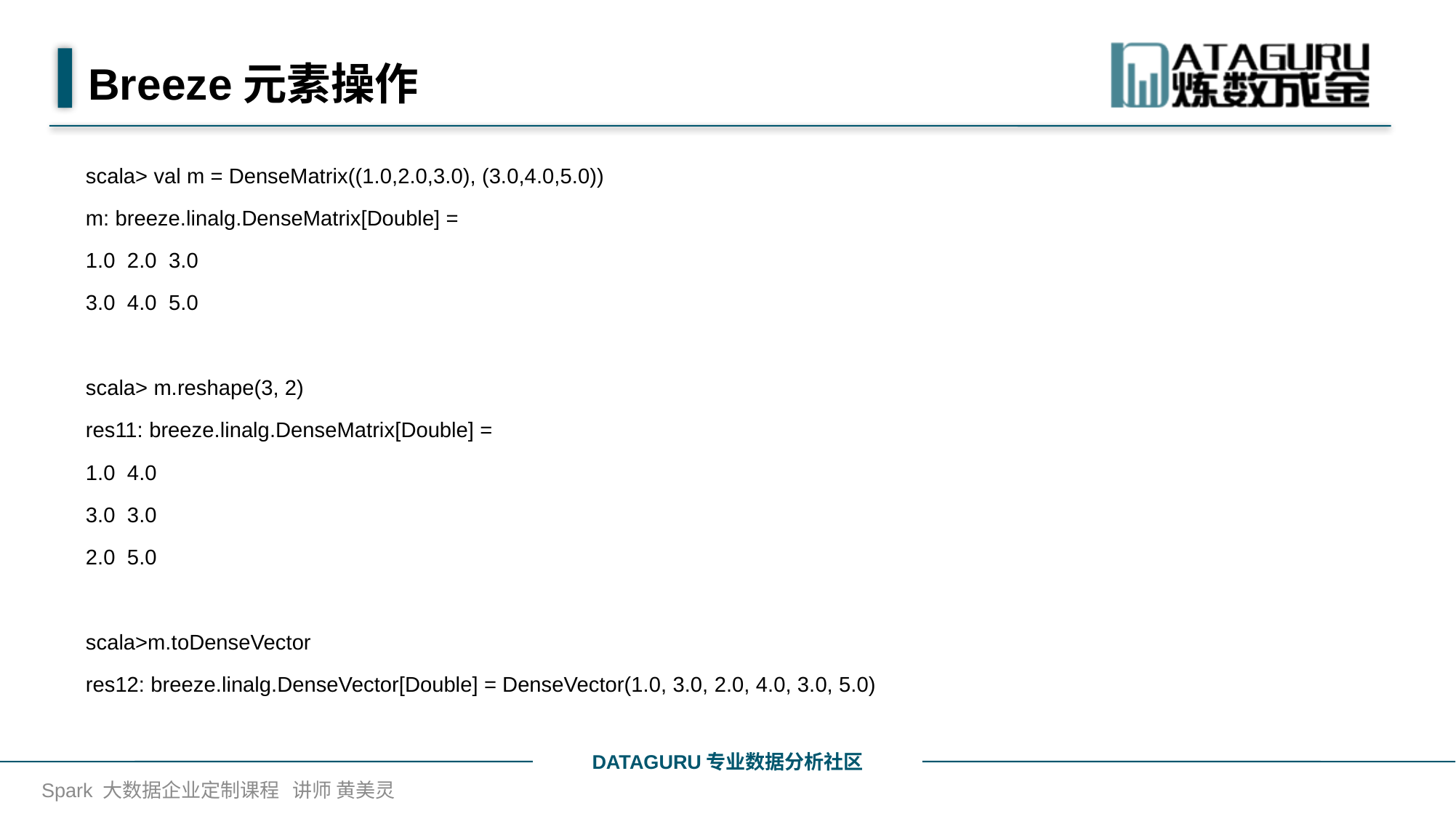

# Breeze元素操作
scala> val m = DenseMatrix((1.0,2.0,3.0), (3.0,4.0,5.0))
m: breeze.linalg.DenseMatrix[Double] =
1.0  2.0  3.0
3.0  4.0  5.0

scala> m.reshape(3, 2)
res11: breeze.linalg.DenseMatrix[Double] =
1.0  4.0
3.0  3.0
2.0  5.0

scala>m.toDenseVector
res12: breeze.linalg.DenseVector[Double] = DenseVector(1.0, 3.0, 2.0, 4.0, 3.0, 5.0)